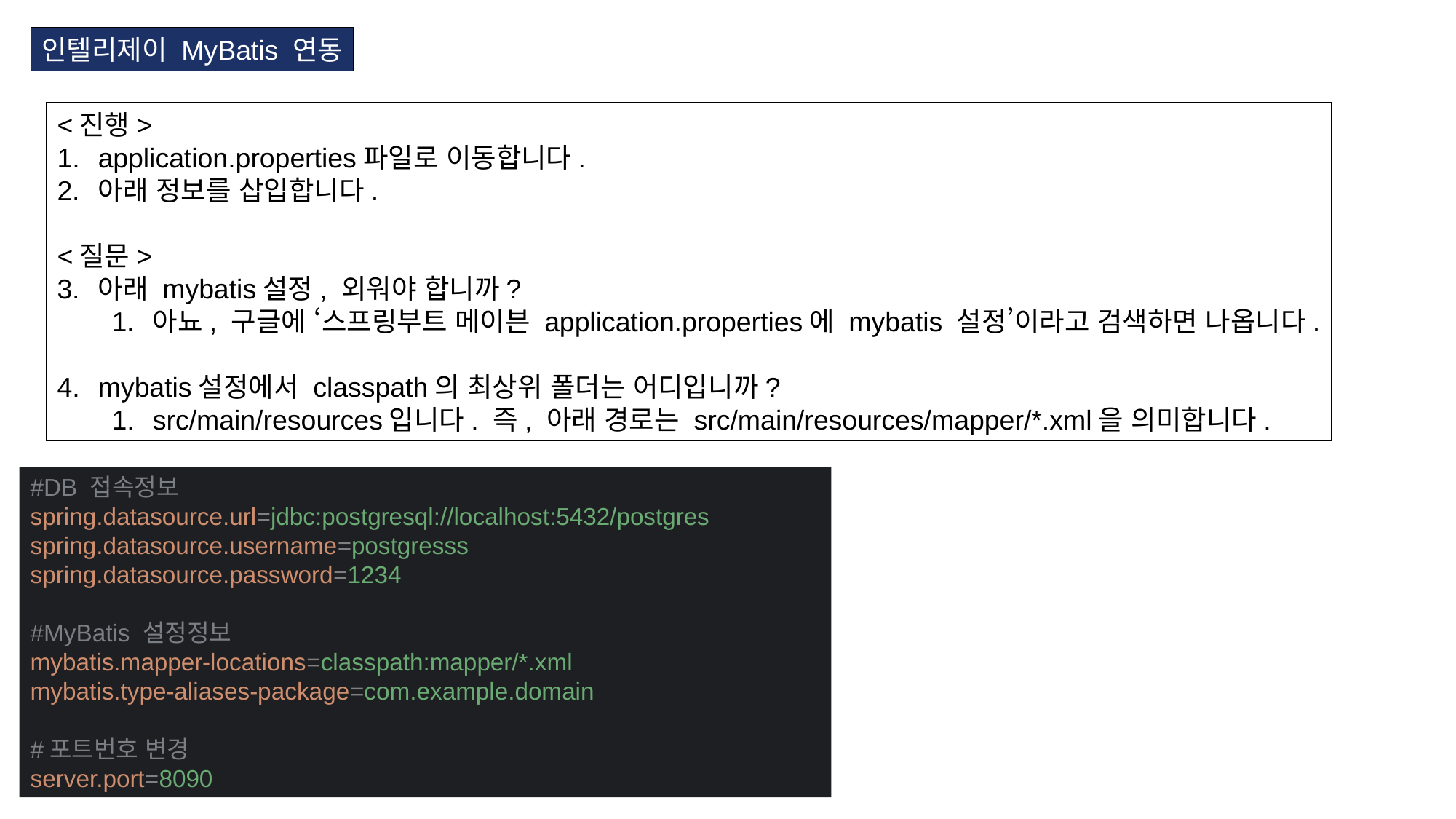

인텔리제이 MyBatis 연동
<진행>
application.properties파일로 이동합니다.
아래 정보를 삽입합니다.
<질문>
아래 mybatis설정, 외워야 합니까?
아뇨, 구글에 ‘스프링부트 메이븐 application.properties에 mybatis 설정’이라고 검색하면 나옵니다.

mybatis설정에서 classpath의 최상위 폴더는 어디입니까?
src/main/resources입니다. 즉, 아래 경로는 src/main/resources/mapper/*.xml을 의미합니다.
#DB 접속정보
spring.datasource.url=jdbc:postgresql://localhost:5432/postgres
spring.datasource.username=postgresss
spring.datasource.password=1234
#MyBatis 설정정보
mybatis.mapper-locations=classpath:mapper/*.xml
mybatis.type-aliases-package=com.example.domain
#포트번호 변경
server.port=8090